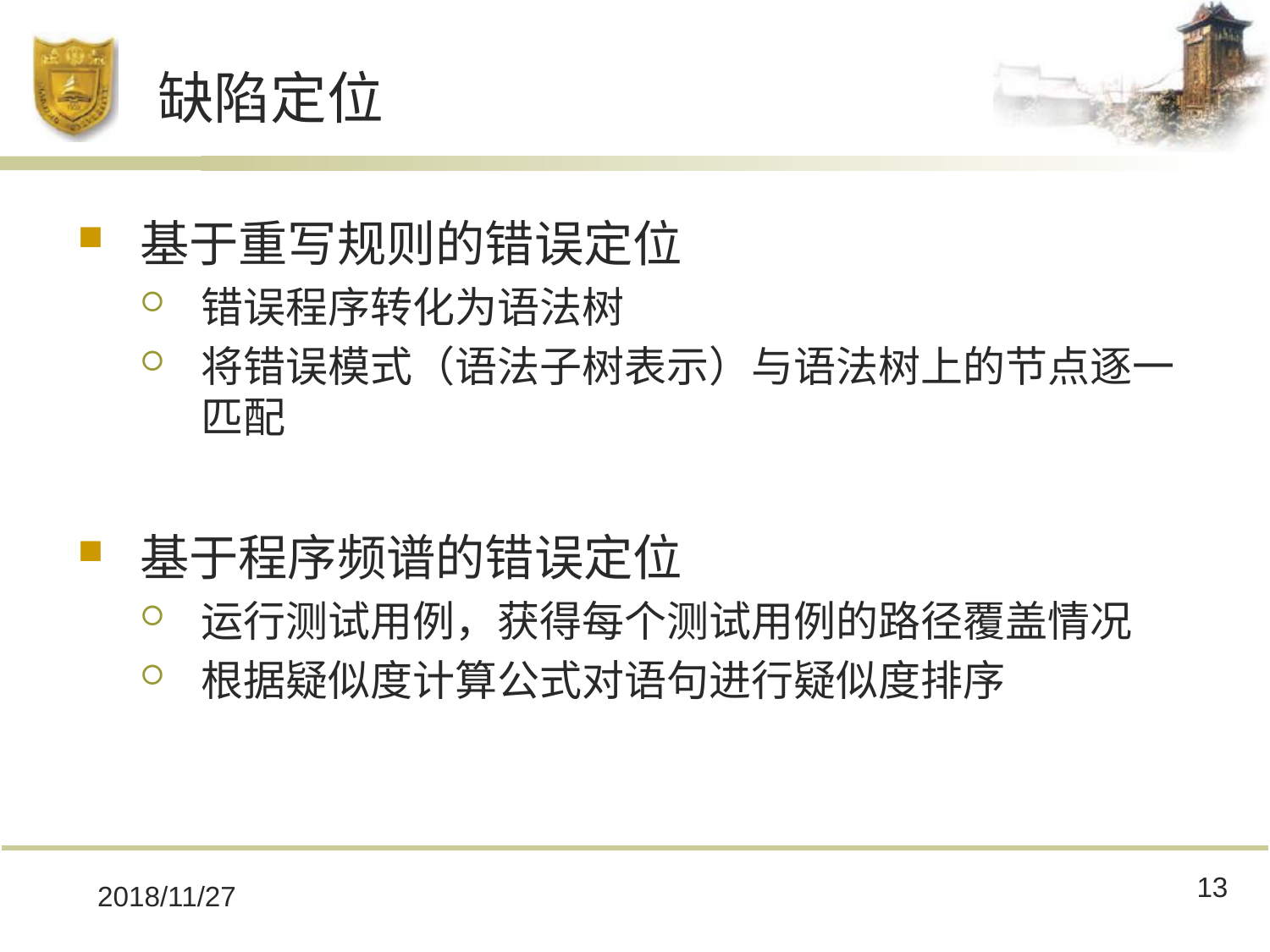

# 缺陷定位
基于重写规则的错误定位
错误程序转化为语法树
将错误模式（语法子树表示）与语法树上的节点逐一匹配

基于程序频谱的错误定位
运行测试用例，获得每个测试用例的路径覆盖情况
根据疑似度计算公式对语句进行疑似度排序

13
2018/11/27